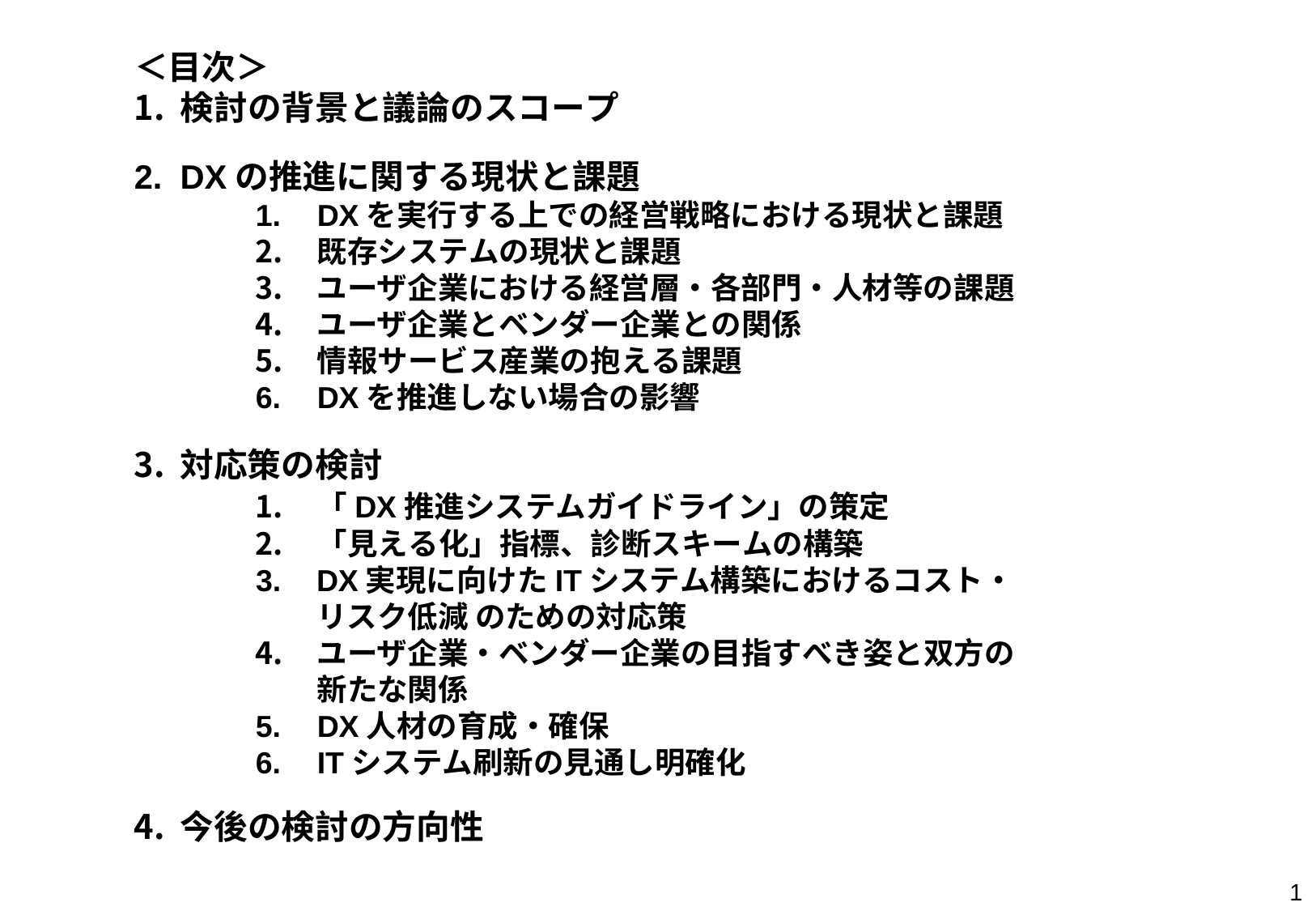

# ＜目次＞
検討の背景と議論のスコープ

DXの推進に関する現状と課題
DXを実行する上での経営戦略における現状と課題
既存システムの現状と課題
ユーザ企業における経営層・各部門・人材等の課題
ユーザ企業とベンダー企業との関係
情報サービス産業の抱える課題
DXを推進しない場合の影響

対応策の検討
「DX推進システムガイドライン」の策定
「見える化」指標、診断スキームの構築
DX実現に向けたITシステム構築におけるコスト・リスク低減 のための対応策
ユーザ企業・ベンダー企業の目指すべき姿と双方の新たな関係
DX人材の育成・確保
ITシステム刷新の見通し明確化

今後の検討の方向性
1